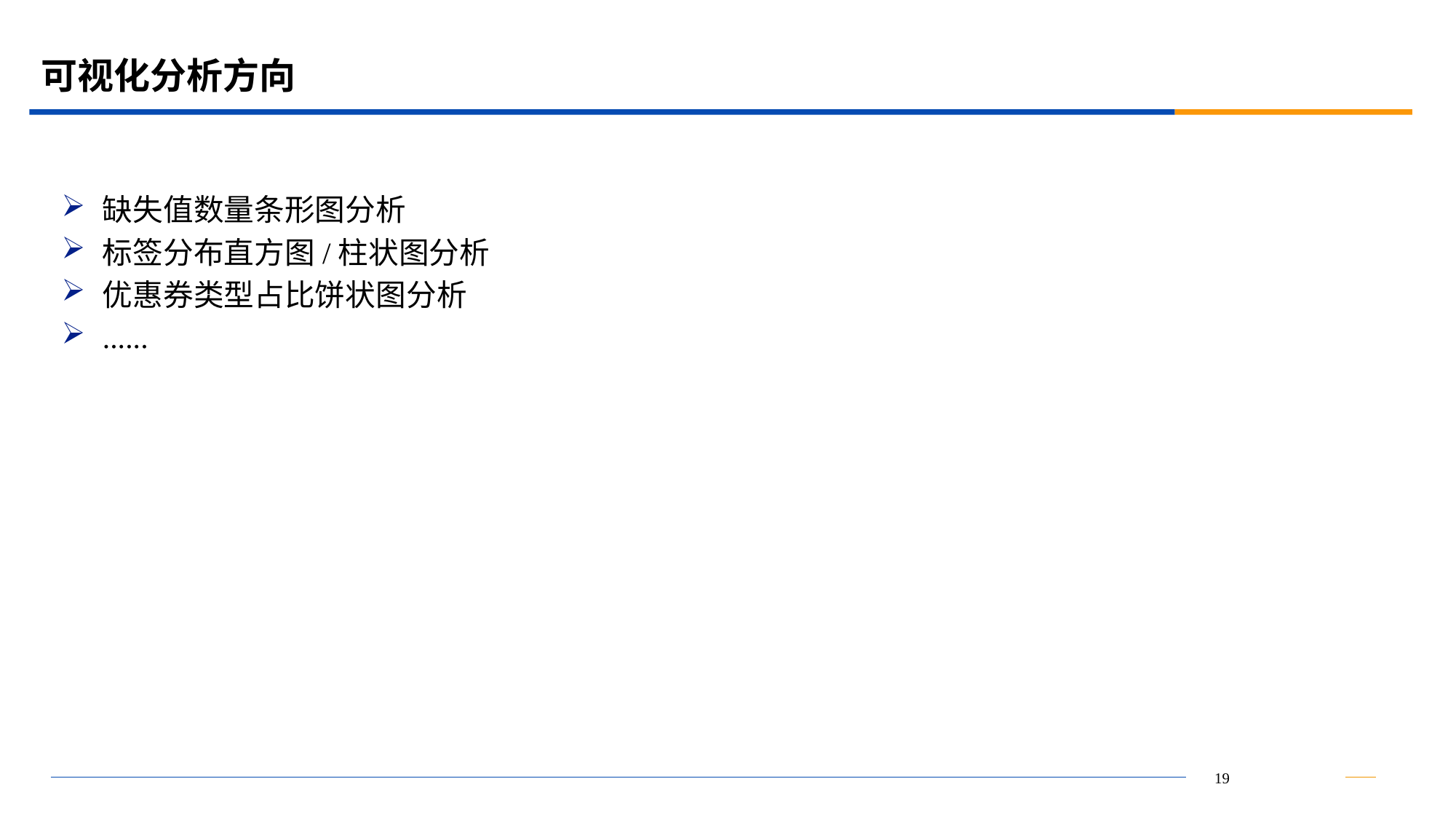

# 可视化分析方向
缺失值数量条形图分析
标签分布直方图/柱状图分析
优惠券类型占比饼状图分析
......